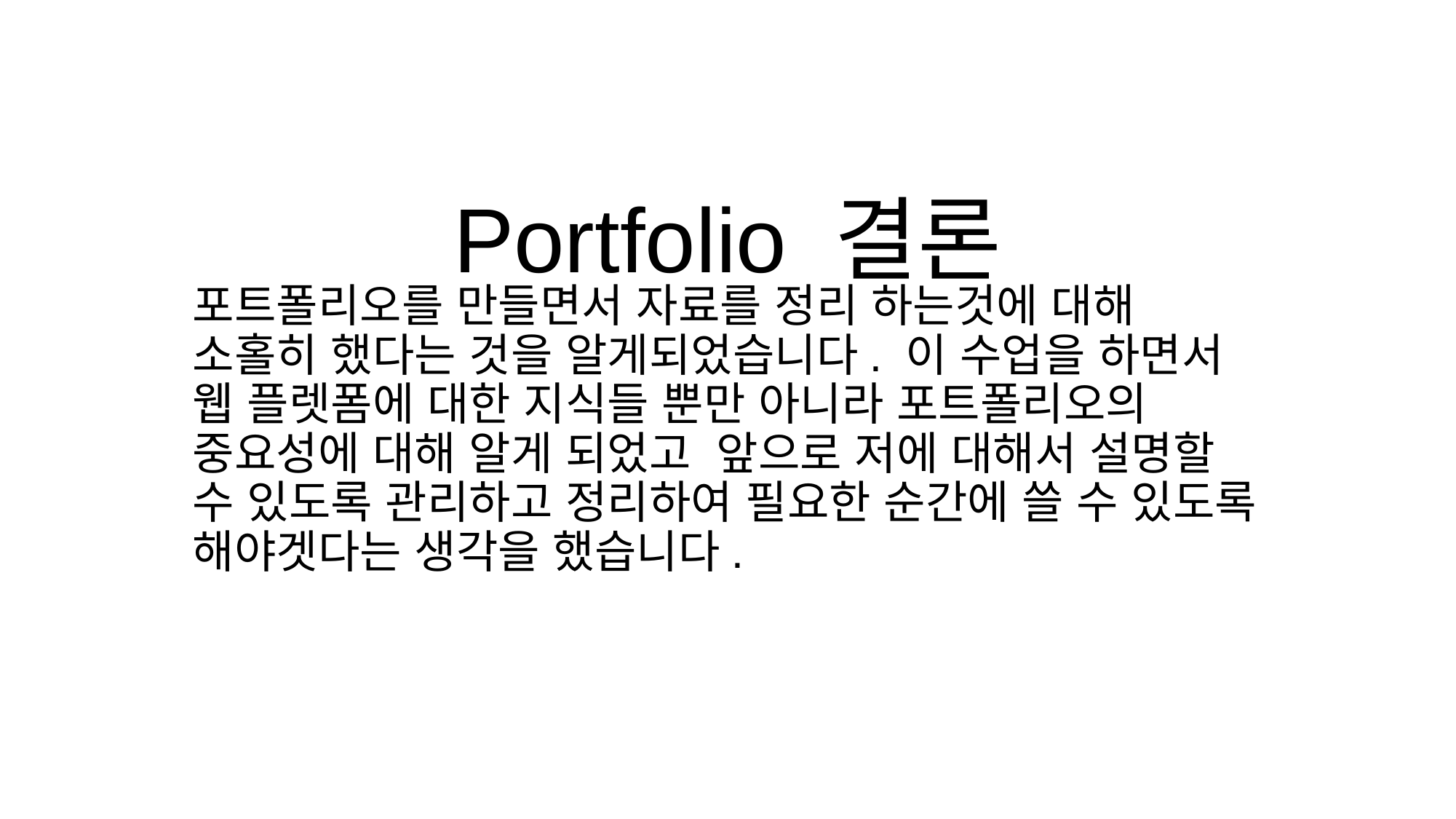

# Portfolio 결론
포트폴리오를 만들면서 자료를 정리 하는것에 대해 소홀히 했다는 것을 알게되었습니다. 이 수업을 하면서 웹 플렛폼에 대한 지식들 뿐만 아니라 포트폴리오의 중요성에 대해 알게 되었고  앞으로 저에 대해서 설명할 수 있도록 관리하고 정리하여 필요한 순간에 쓸 수 있도록 해야겟다는 생각을 했습니다.